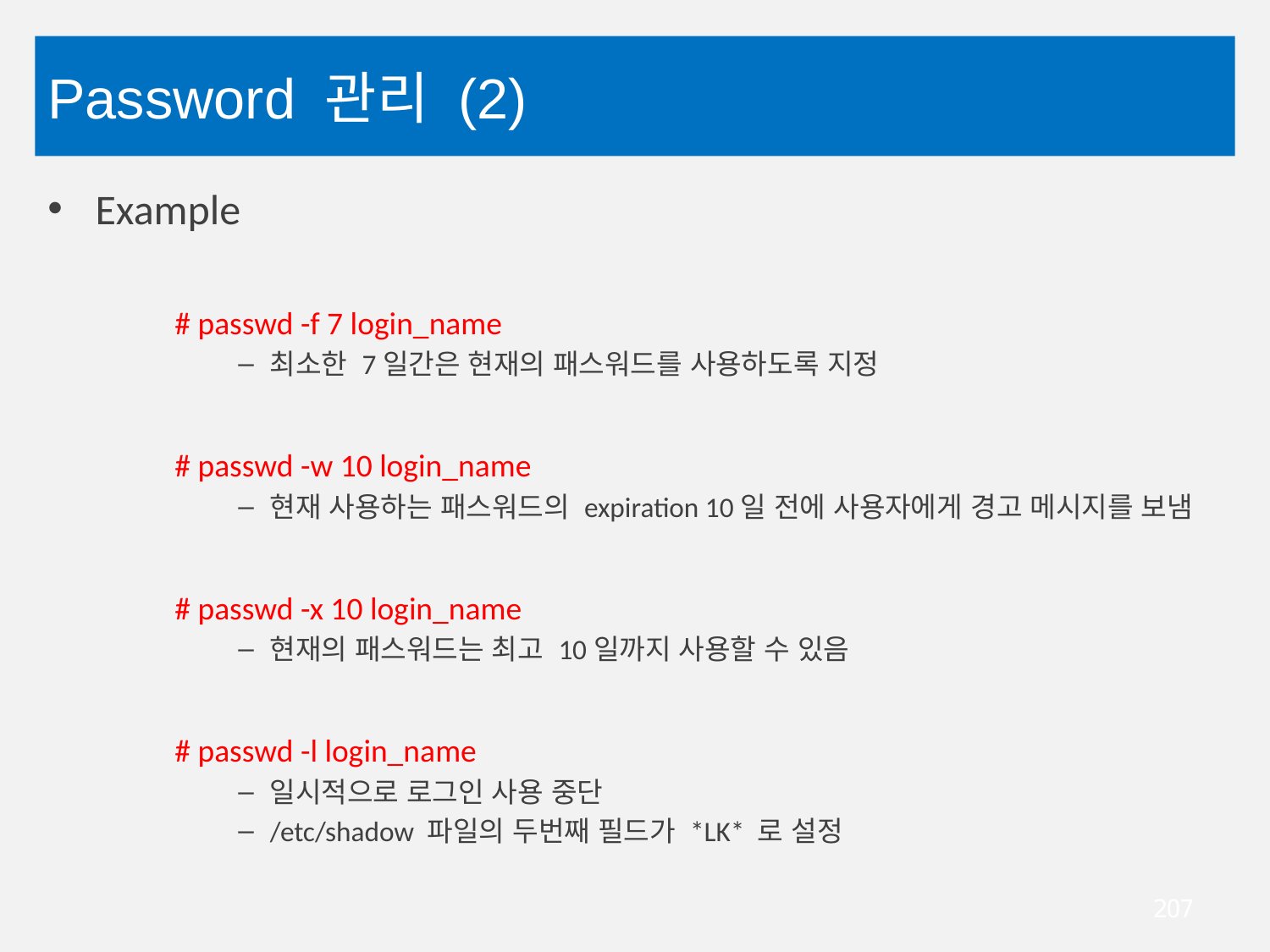

# Password 관리 (2)
Example

# passwd -f 7 login_name
최소한 7일간은 현재의 패스워드를 사용하도록 지정

# passwd -w 10 login_name
현재 사용하는 패스워드의 expiration 10일 전에 사용자에게 경고 메시지를 보냄

# passwd -x 10 login_name
현재의 패스워드는 최고 10일까지 사용할 수 있음

# passwd -l login_name
일시적으로 로그인 사용 중단
/etc/shadow 파일의 두번째 필드가 *LK* 로 설정
207